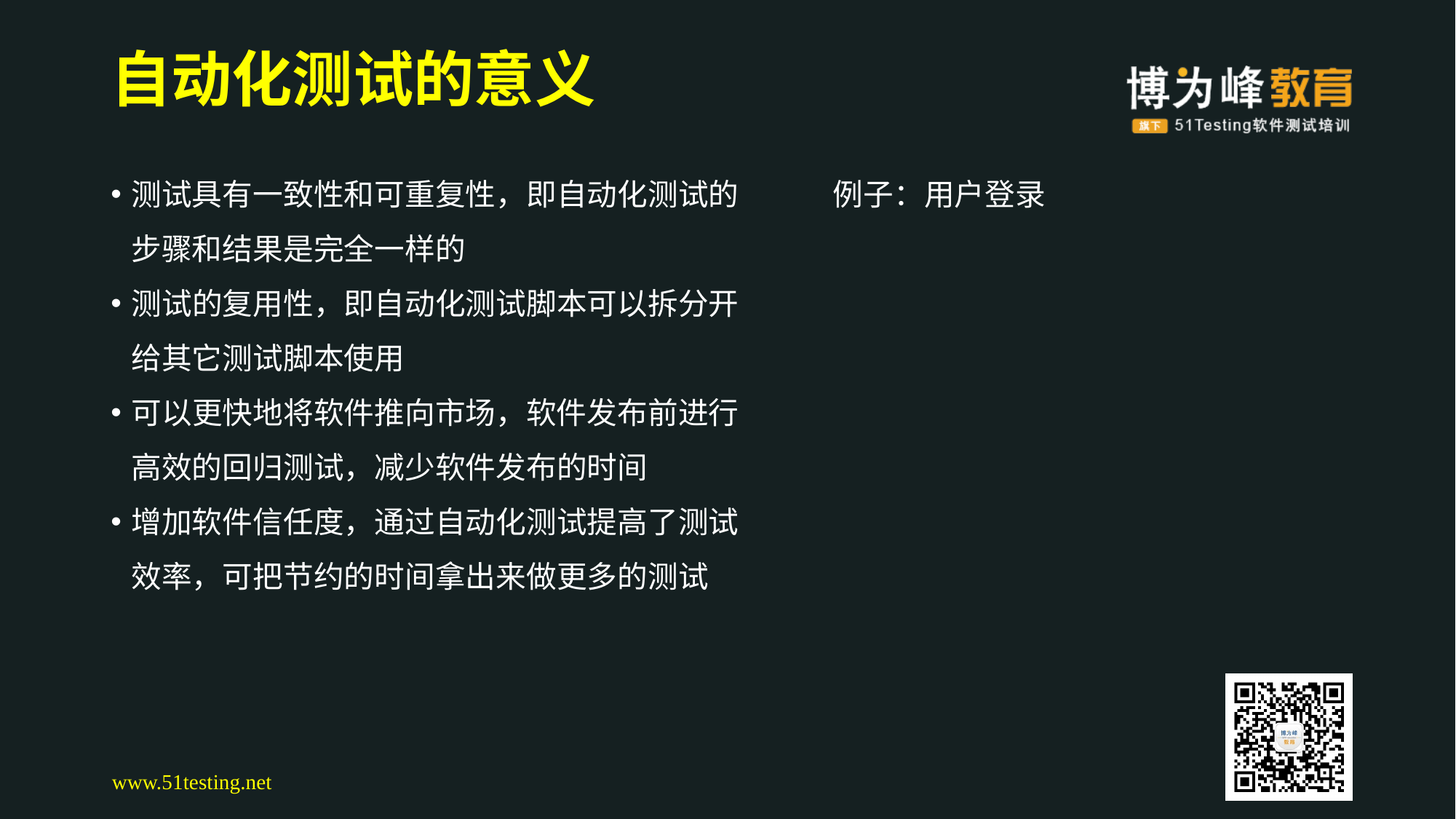

# 自动化测试的意义
测试具有一致性和可重复性，即自动化测试的步骤和结果是完全一样的
测试的复用性，即自动化测试脚本可以拆分开给其它测试脚本使用
可以更快地将软件推向市场，软件发布前进行高效的回归测试，减少软件发布的时间
增加软件信任度，通过自动化测试提高了测试效率，可把节约的时间拿出来做更多的测试
例子：用户登录